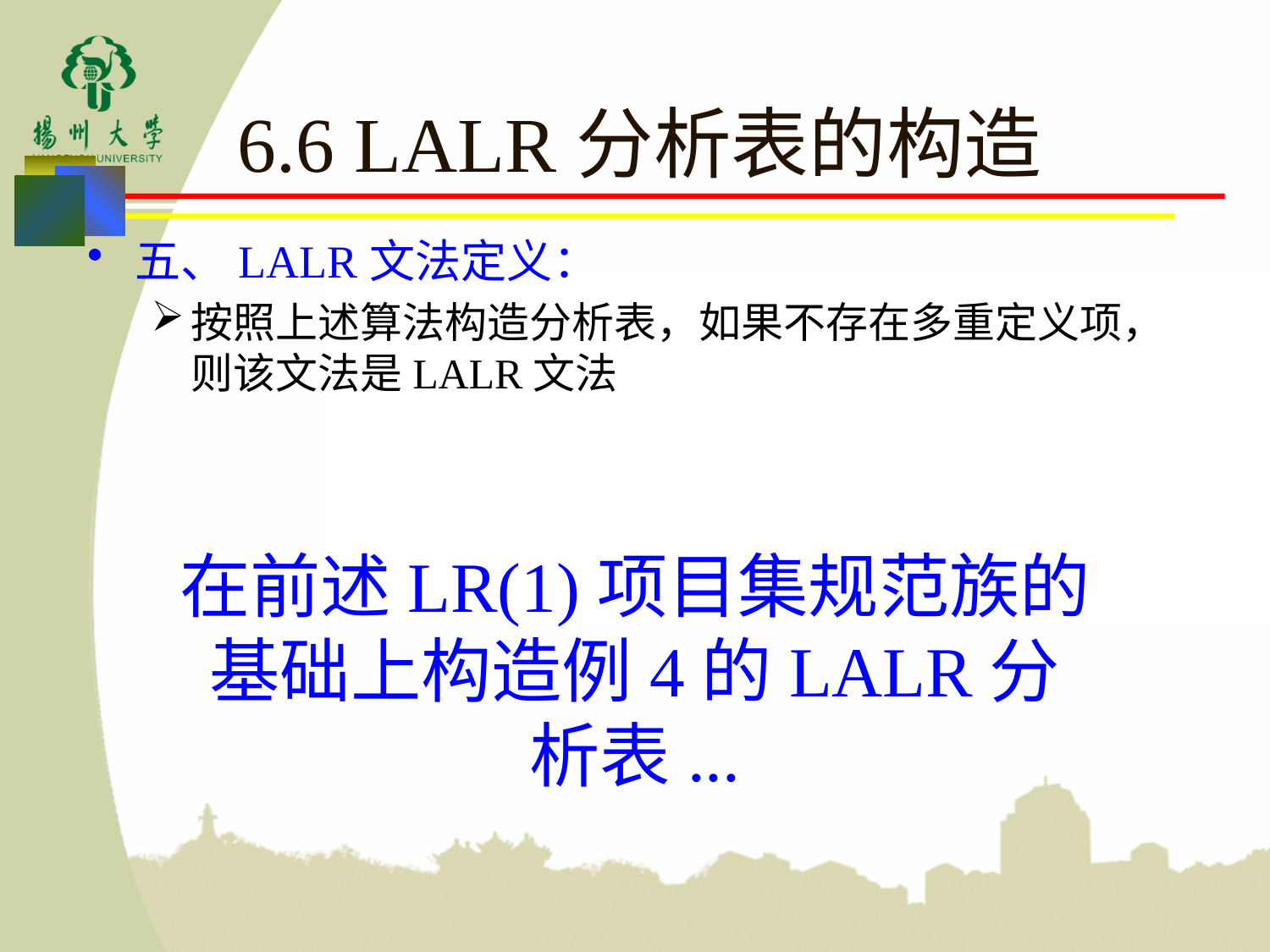

# 6.6 LALR分析表的构造
五、LALR文法定义：
按照上述算法构造分析表，如果不存在多重定义项，则该文法是LALR文法
在前述LR(1)项目集规范族的基础上构造例4的LALR分析表...

115